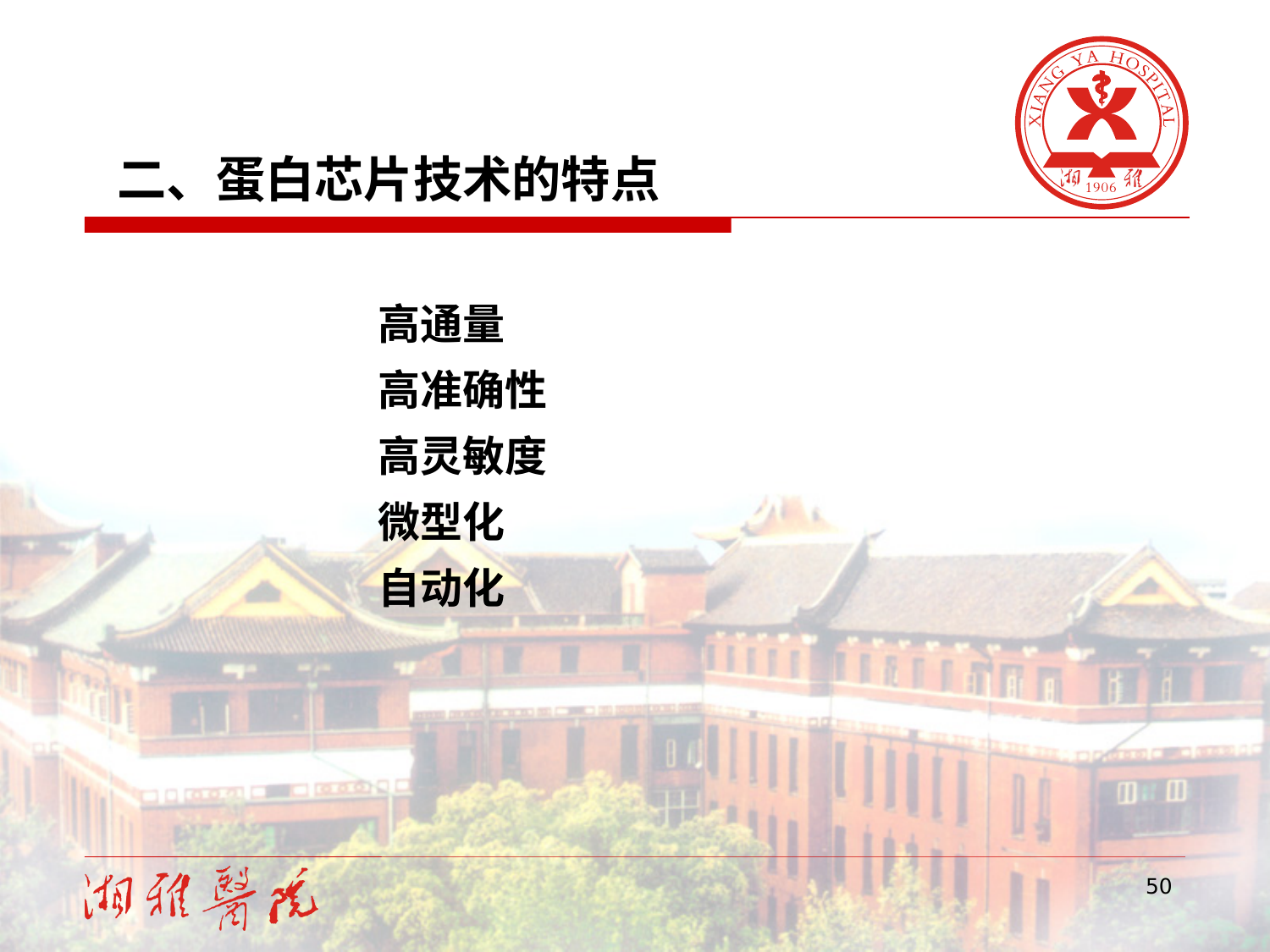

二、蛋白芯片技术的特点
高通量
高准确性
高灵敏度
微型化
自动化
50